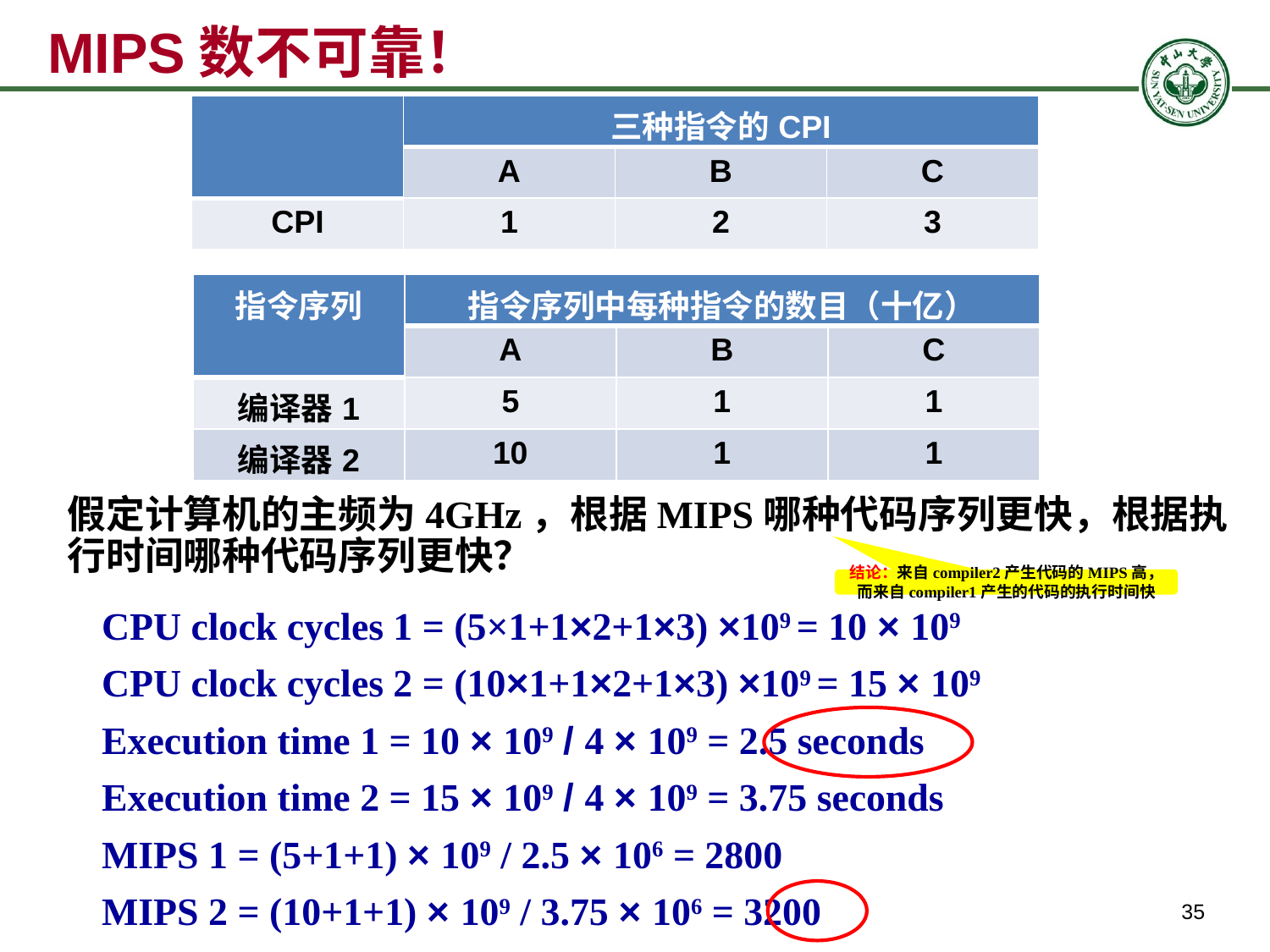

# MIPS数不可靠！
|  | 三种指令的CPI |  |  |
| --- | --- | --- | --- |
|  | A | B | C |
| CPI | 1 | 2 | 3 |
| 指令序列 | 指令序列中每种指令的数目（十亿） |  |  |
| --- | --- | --- | --- |
|  | A | B | C |
| 编译器1 | 5 | 1 | 1 |
| 编译器2 | 10 | 1 | 1 |
假定计算机的主频为4GHz，根据MIPS哪种代码序列更快，根据执行时间哪种代码序列更快？
结论：来自compiler2产生代码的MIPS高，而来自compiler1产生的代码的执行时间快
CPU clock cycles 1 = (5×1+1×2+1×3) ×109 = 10 × 109
CPU clock cycles 2 = (10×1+1×2+1×3) ×109 = 15 × 109
Execution time 1 = 10 × 109 / 4 × 109 = 2.5 seconds
Execution time 2 = 15 × 109 / 4 × 109 = 3.75 seconds
MIPS 1 = (5+1+1) × 109 / 2.5 × 106 = 2800
MIPS 2 = (10+1+1) × 109 / 3.75 × 106 = 3200